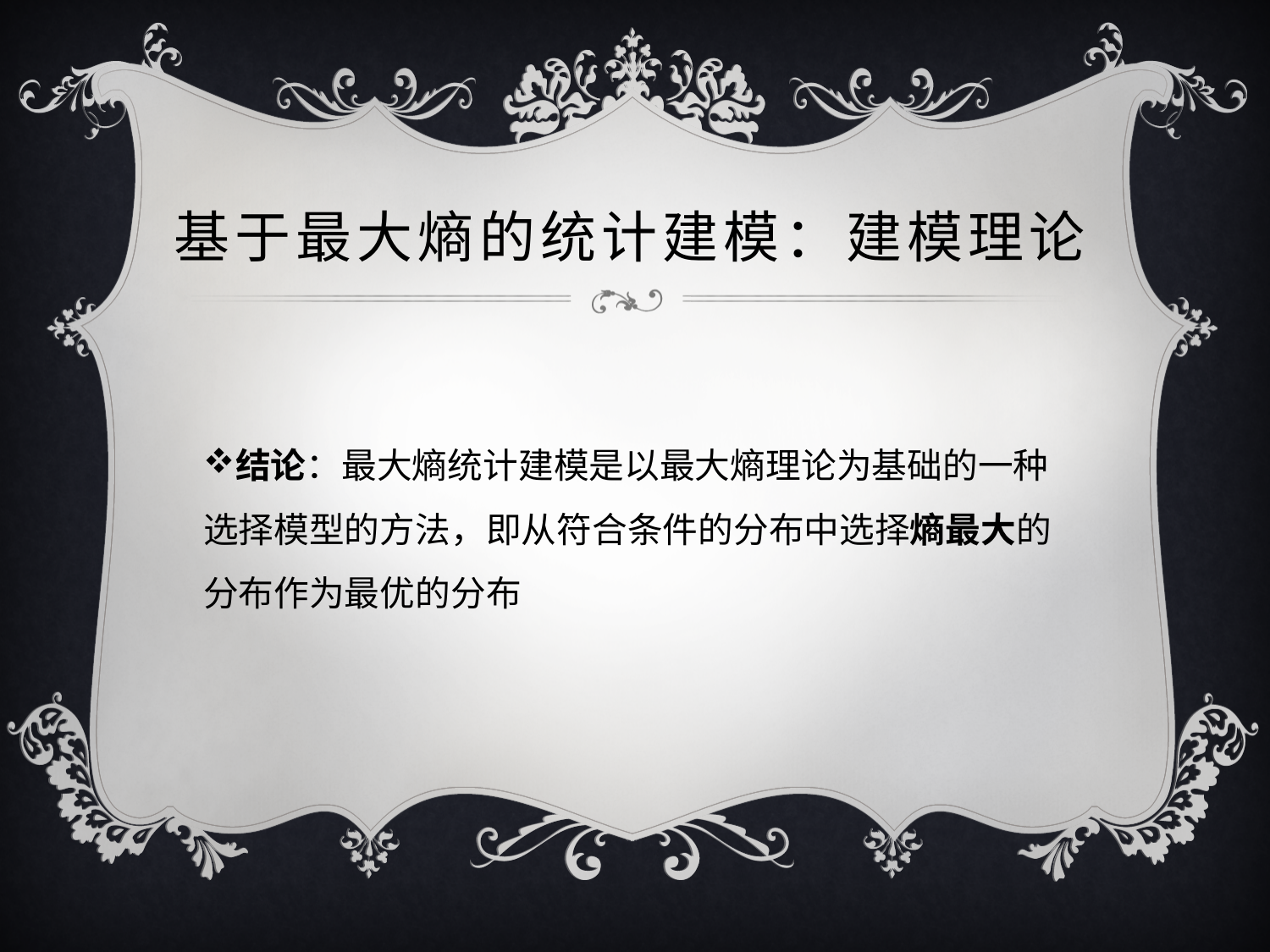

# 基于最大熵的统计建模：建模理论
结论：最大熵统计建模是以最大熵理论为基础的一种选择模型的方法，即从符合条件的分布中选择熵最大的分布作为最优的分布